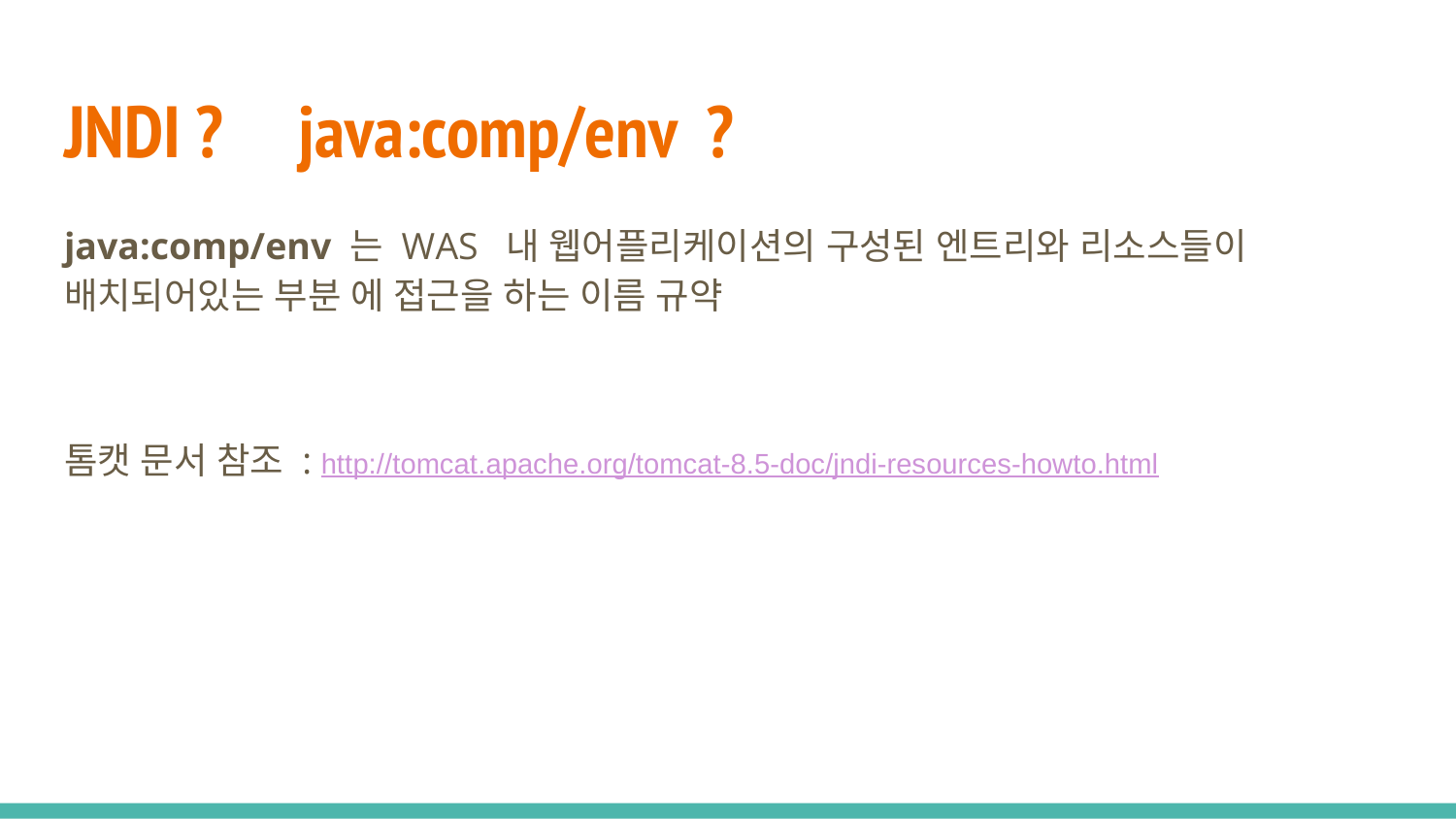

# JNDI ?     java:comp/env  ?
java:comp/env 는 WAS  내 웹어플리케이션의 구성된 엔트리와 리소스들이 배치되어있는 부분 에 접근을 하는 이름 규약

톰캣 문서 참조 : http://tomcat.apache.org/tomcat-8.5-doc/jndi-resources-howto.html